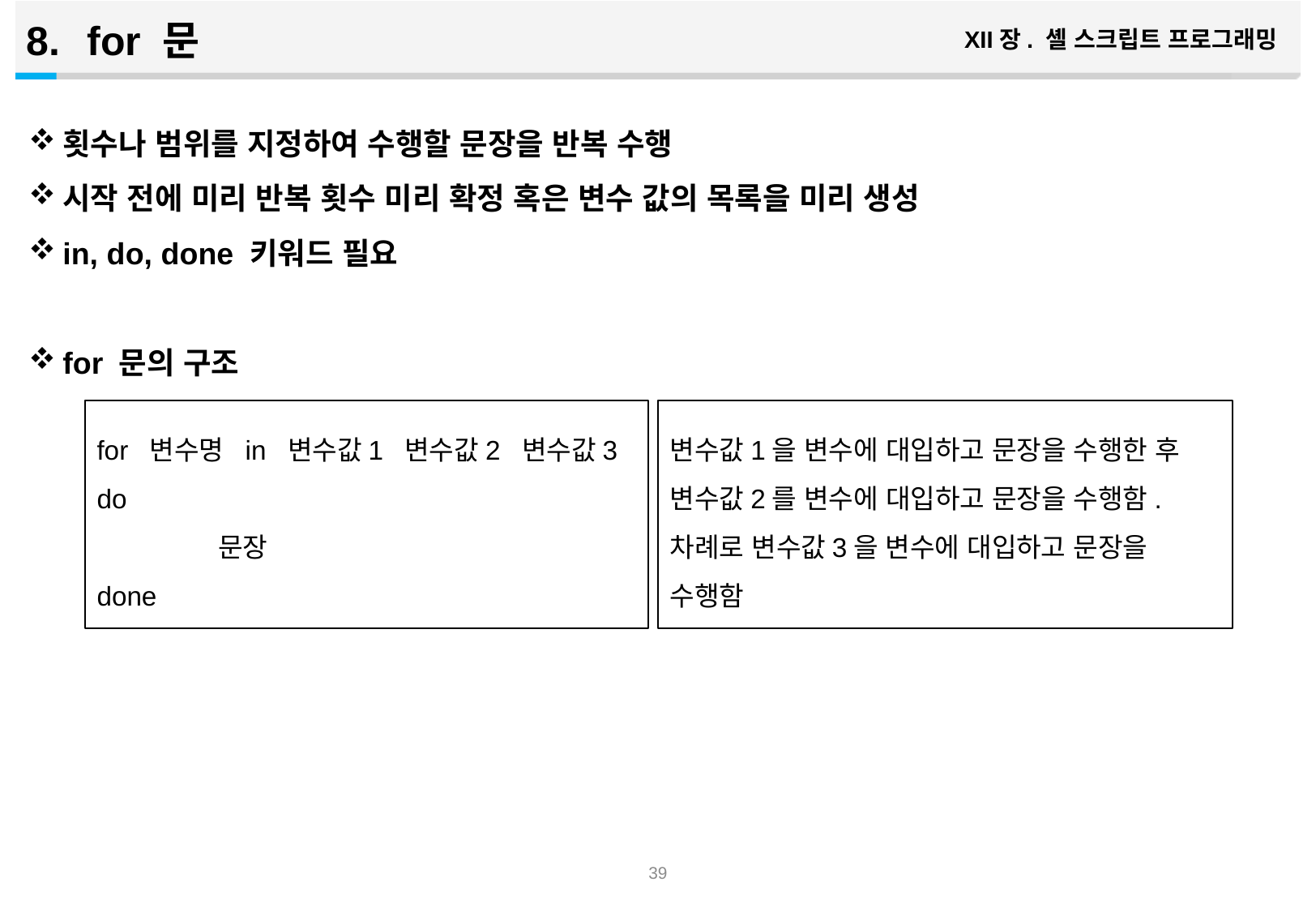

for 문
XII장. 셸 스크립트 프로그래밍
횟수나 범위를 지정하여 수행할 문장을 반복 수행
시작 전에 미리 반복 횟수 미리 확정 혹은 변수 값의 목록을 미리 생성
in, do, done 키워드 필요

for 문의 구조
변수값1을 변수에 대입하고 문장을 수행한 후 변수값2를 변수에 대입하고 문장을 수행함.
차례로 변수값3을 변수에 대입하고 문장을  수행함
for  변수명  in  변수값1  변수값2  변수값3
do
	문장
done
39